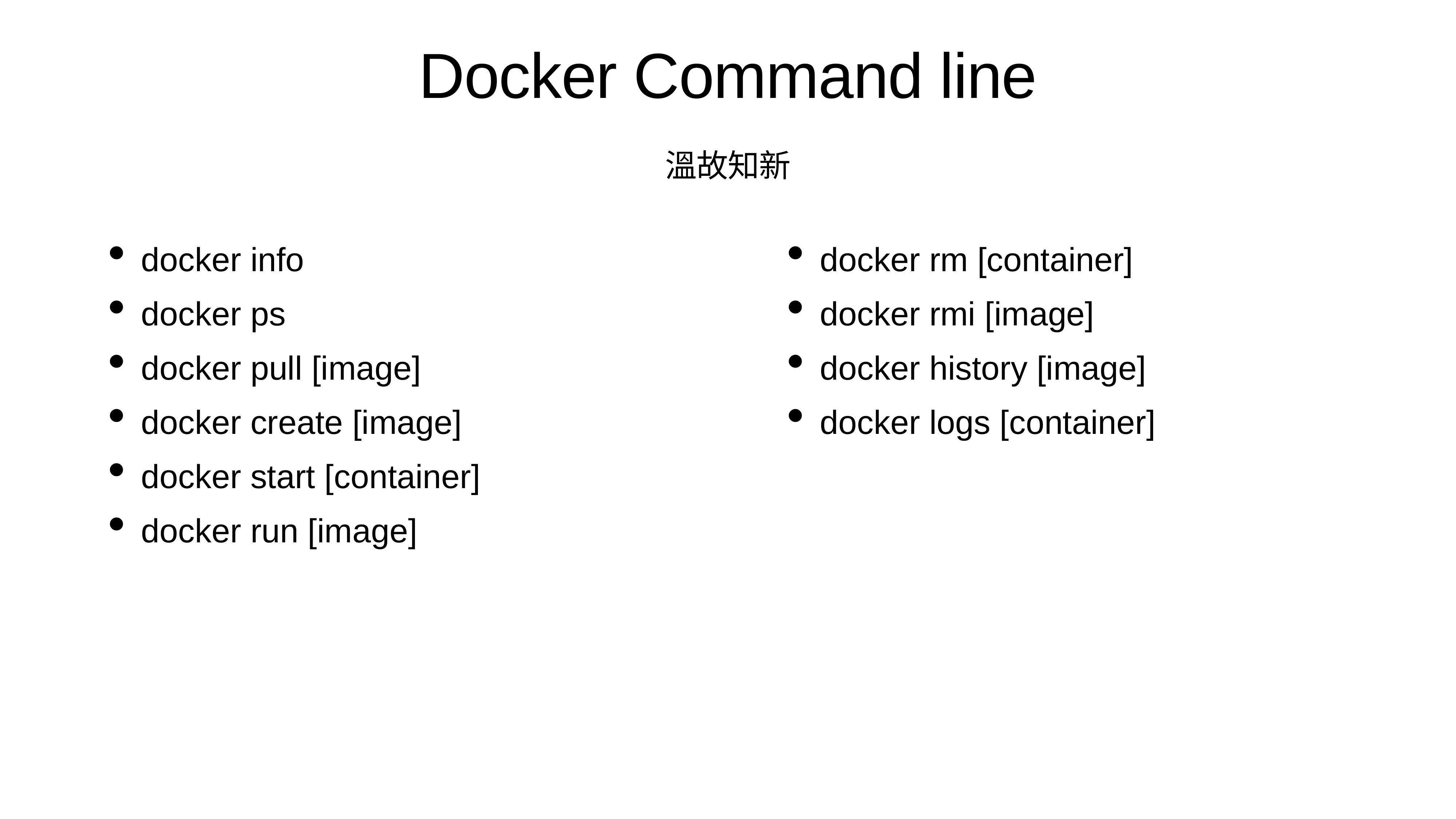

# Docker Command line
溫故知新
docker info
docker ps
docker pull [image]
docker create [image]
docker start [container]
docker run [image]
docker rm [container]
docker rmi [image]
docker history [image]
docker logs [container]